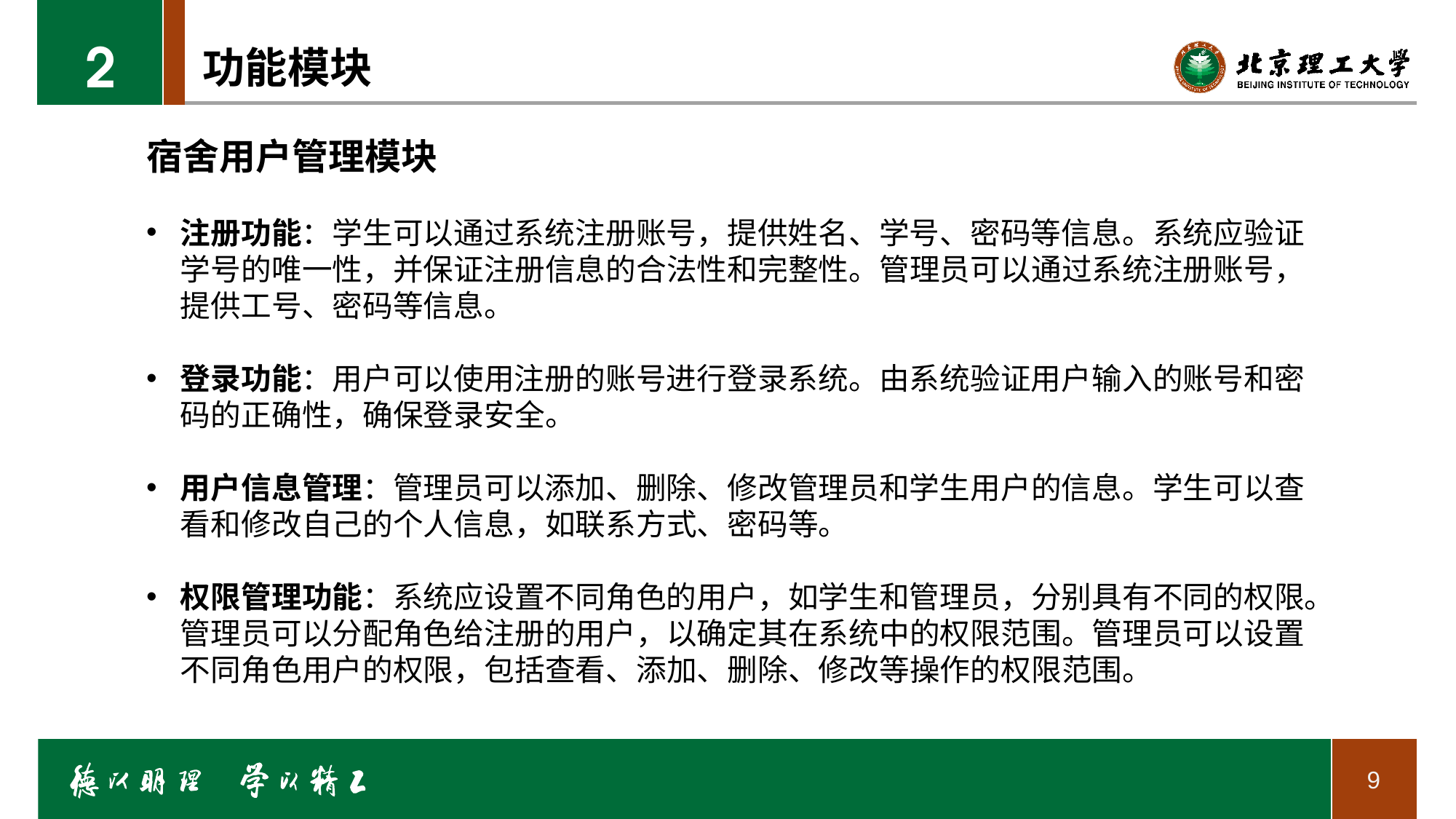

2
# 功能模块
宿舍用户管理模块

注册功能：学生可以通过系统注册账号，提供姓名、学号、密码等信息。系统应验证学号的唯一性，并保证注册信息的合法性和完整性。管理员可以通过系统注册账号，提供工号、密码等信息。

登录功能：用户可以使用注册的账号进行登录系统。由系统验证用户输入的账号和密码的正确性，确保登录安全。

用户信息管理：管理员可以添加、删除、修改管理员和学生用户的信息。学生可以查看和修改自己的个人信息，如联系方式、密码等。

权限管理功能：系统应设置不同角色的用户，如学生和管理员，分别具有不同的权限。管理员可以分配角色给注册的用户，以确定其在系统中的权限范围。管理员可以设置不同角色用户的权限，包括查看、添加、删除、修改等操作的权限范围。